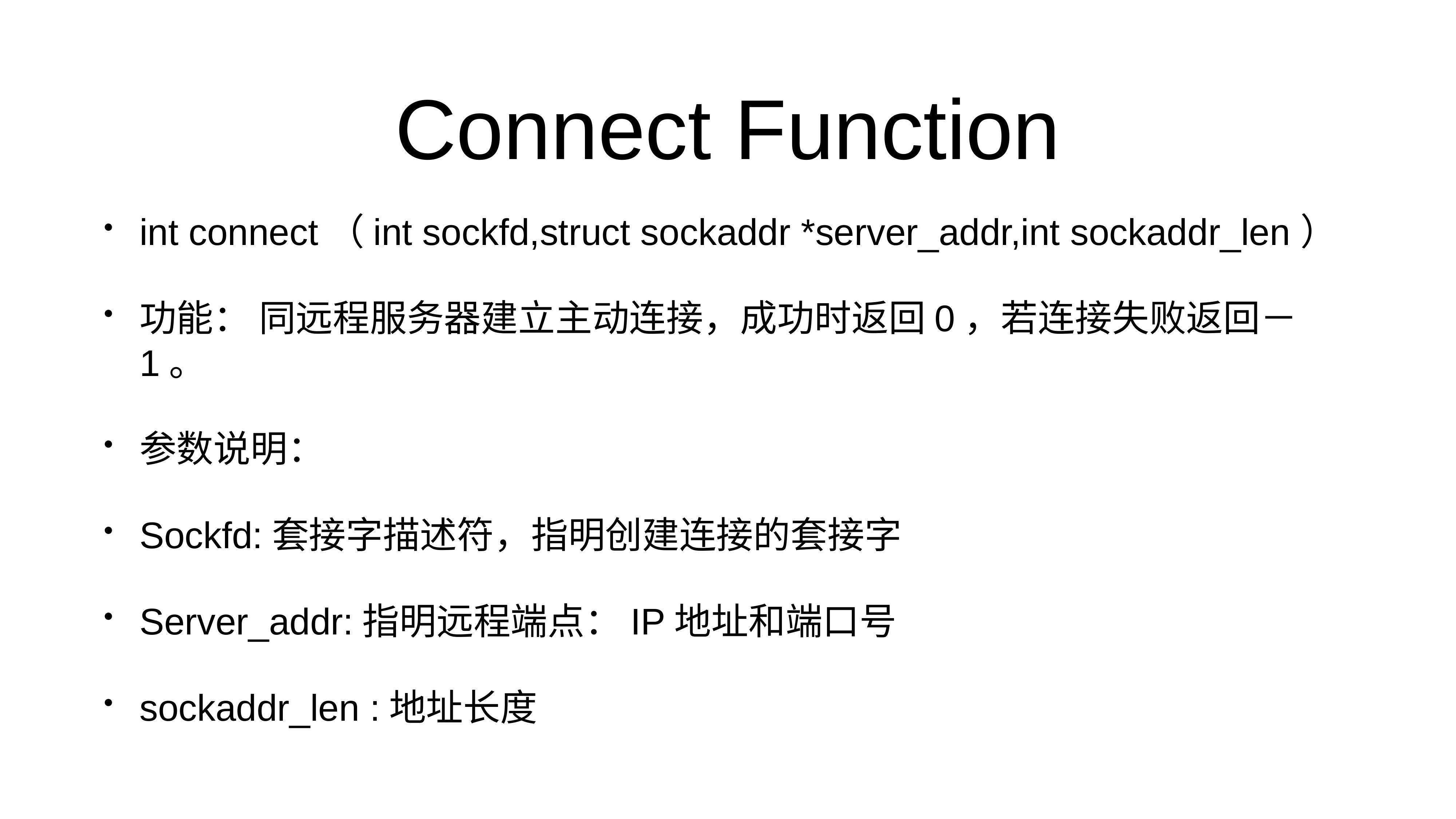

# Connect Function
int connect（int sockfd,struct sockaddr *server_addr,int sockaddr_len）
功能： 同远程服务器建立主动连接，成功时返回0，若连接失败返回－1。
参数说明：
Sockfd:套接字描述符，指明创建连接的套接字
Server_addr:指明远程端点：IP地址和端口号
sockaddr_len :地址长度